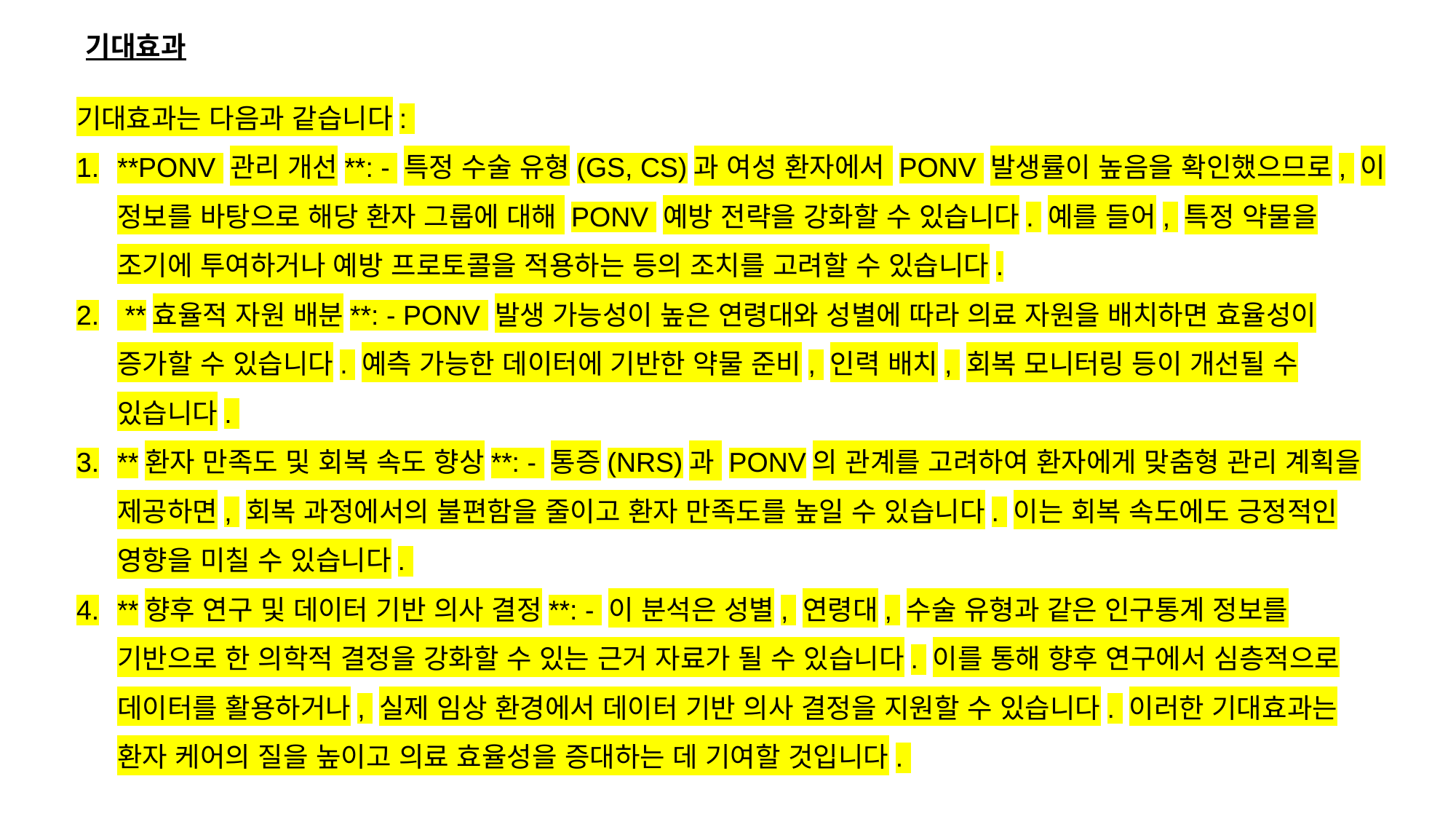

기대효과
기대효과는 다음과 같습니다:
**PONV 관리 개선**: - 특정 수술 유형(GS, CS)과 여성 환자에서 PONV 발생률이 높음을 확인했으므로, 이 정보를 바탕으로 해당 환자 그룹에 대해 PONV 예방 전략을 강화할 수 있습니다. 예를 들어, 특정 약물을 조기에 투여하거나 예방 프로토콜을 적용하는 등의 조치를 고려할 수 있습니다.
 **효율적 자원 배분**: - PONV 발생 가능성이 높은 연령대와 성별에 따라 의료 자원을 배치하면 효율성이 증가할 수 있습니다. 예측 가능한 데이터에 기반한 약물 준비, 인력 배치, 회복 모니터링 등이 개선될 수 있습니다.
**환자 만족도 및 회복 속도 향상**: - 통증(NRS)과 PONV의 관계를 고려하여 환자에게 맞춤형 관리 계획을 제공하면, 회복 과정에서의 불편함을 줄이고 환자 만족도를 높일 수 있습니다. 이는 회복 속도에도 긍정적인 영향을 미칠 수 있습니다.
**향후 연구 및 데이터 기반 의사 결정**: - 이 분석은 성별, 연령대, 수술 유형과 같은 인구통계 정보를 기반으로 한 의학적 결정을 강화할 수 있는 근거 자료가 될 수 있습니다. 이를 통해 향후 연구에서 심층적으로 데이터를 활용하거나, 실제 임상 환경에서 데이터 기반 의사 결정을 지원할 수 있습니다. 이러한 기대효과는 환자 케어의 질을 높이고 의료 효율성을 증대하는 데 기여할 것입니다.